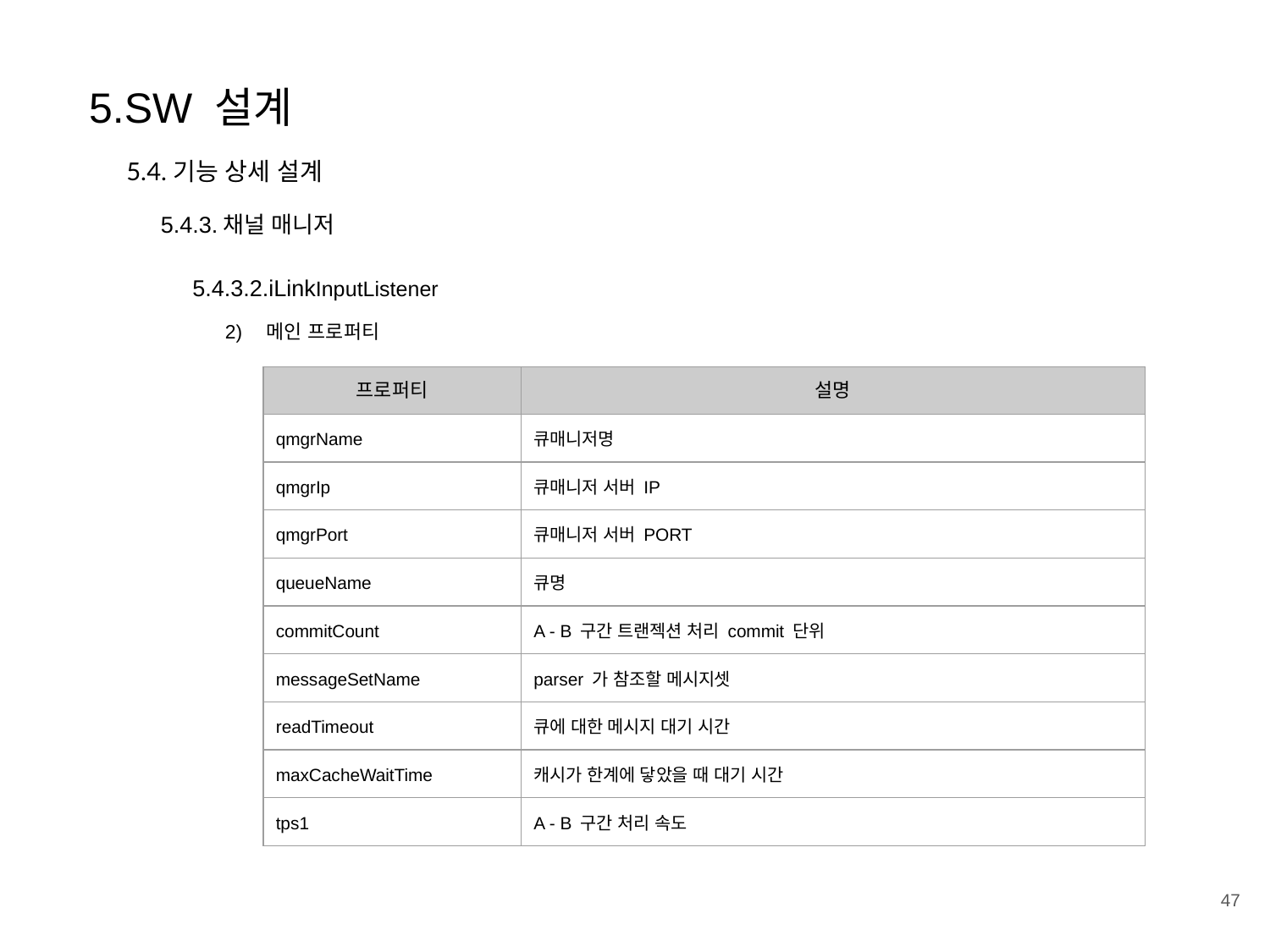

5.SW 설계
5.4.기능 상세 설계
5.4.3.채널 매니저
     5.4.3.2.iLinkInputListener

메인 프로퍼티

| 프로퍼티 | 설명 |
| --- | --- |
| qmgrName | 큐매니저명 |
| qmgrIp | 큐매니저 서버 IP |
| qmgrPort | 큐매니저 서버 PORT |
| queueName | 큐명 |
| commitCount | A - B 구간 트랜젝션 처리 commit 단위 |
| messageSetName | parser 가 참조할 메시지셋 |
| readTimeout | 큐에 대한 메시지 대기 시간 |
| maxCacheWaitTime | 캐시가 한계에 닿았을 때 대기 시간 |
| tps1 | A - B 구간 처리 속도 |
47